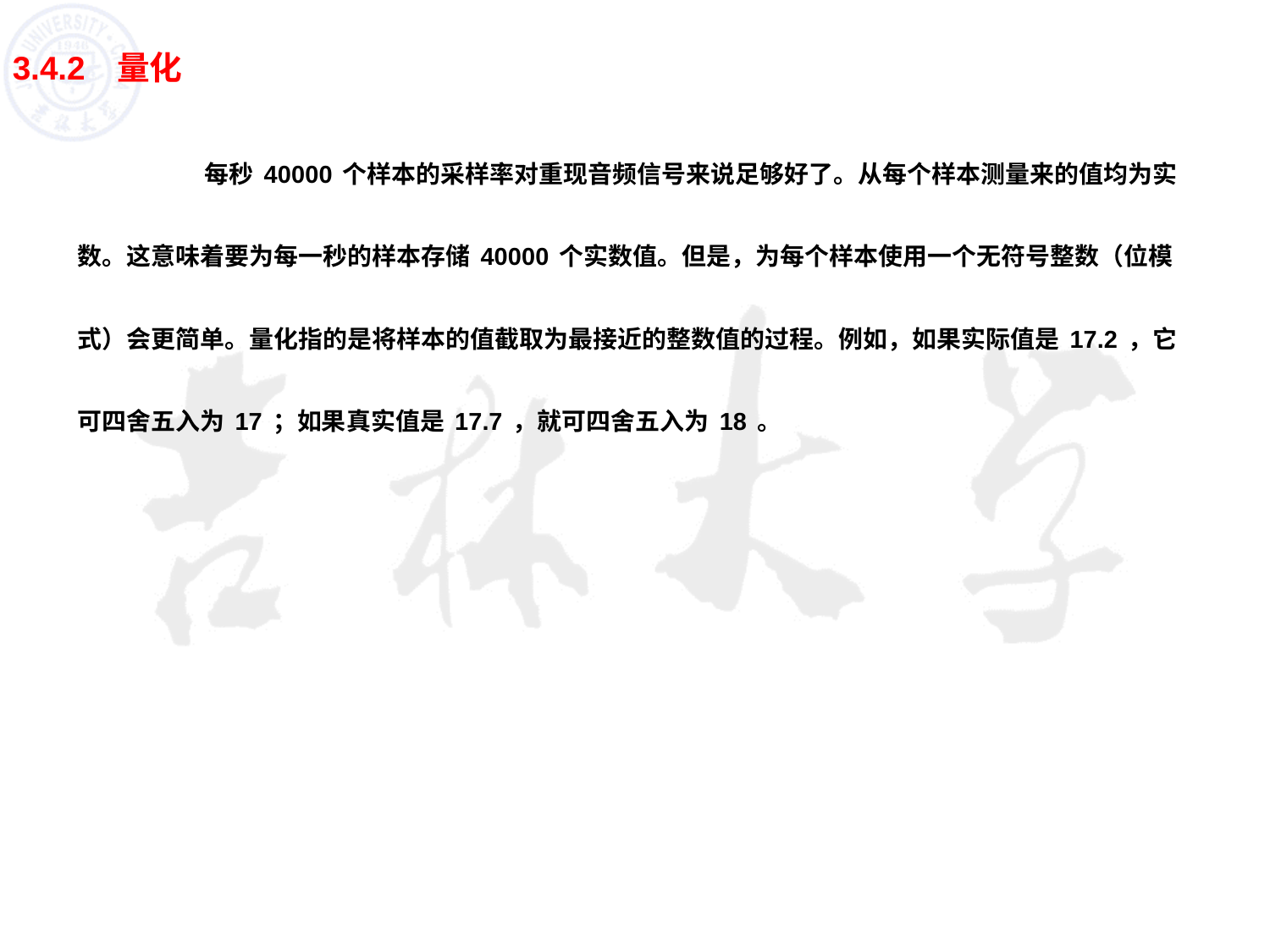

3.4.2  量化
	每秒40000个样本的采样率对重现音频信号来说足够好了。从每个样本测量来的值均为实数。这意味着要为每一秒的样本存储40000个实数值。但是，为每个样本使用一个无符号整数（位模式）会更简单。量化指的是将样本的值截取为最接近的整数值的过程。例如，如果实际值是17.2，它可四舍五入为17；如果真实值是17.7，就可四舍五入为18。